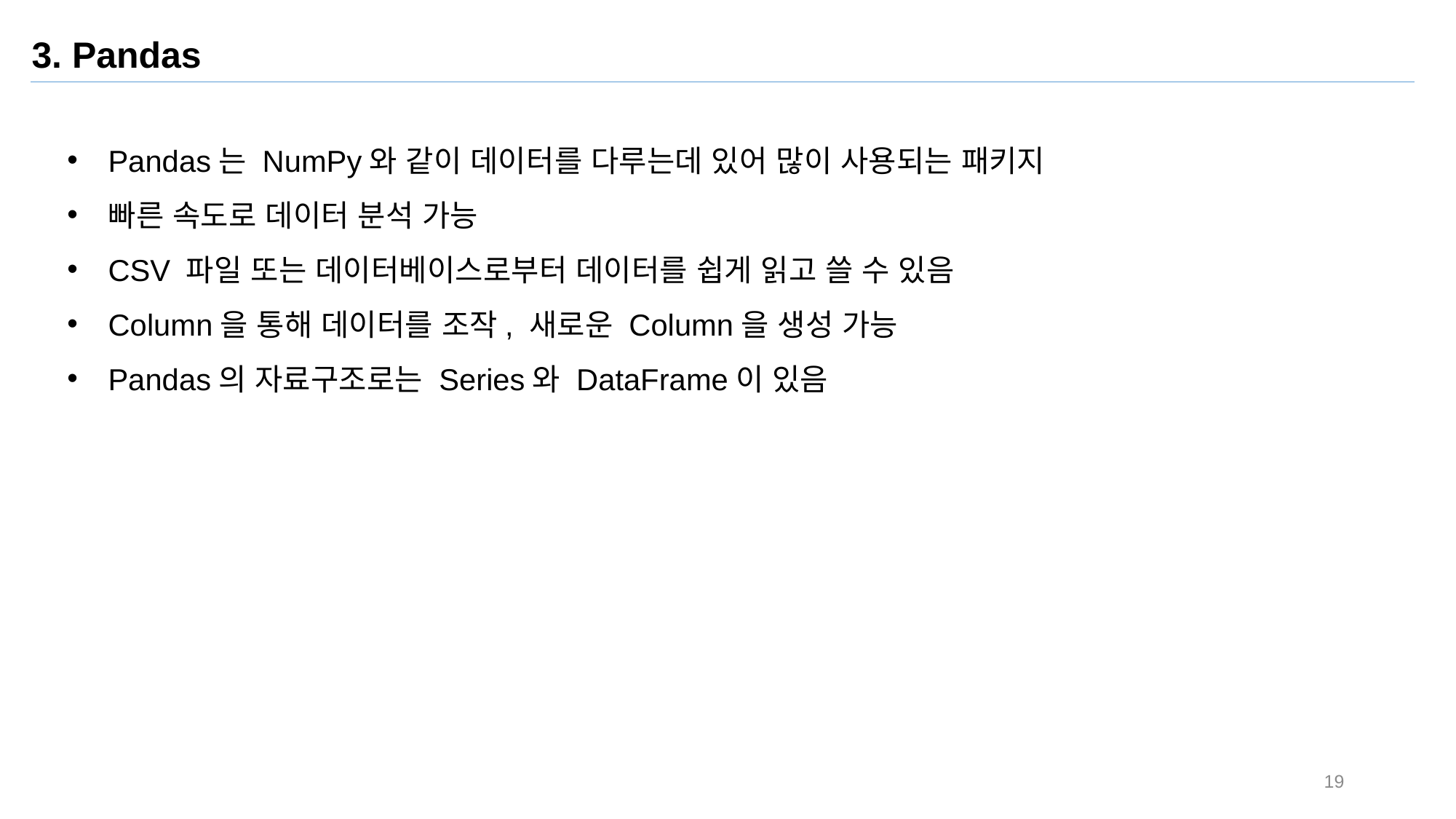

3. Pandas
Pandas는 NumPy와 같이 데이터를 다루는데 있어 많이 사용되는 패키지
빠른 속도로 데이터 분석 가능
CSV 파일 또는 데이터베이스로부터 데이터를 쉽게 읽고 쓸 수 있음
Column을 통해 데이터를 조작, 새로운 Column을 생성 가능
Pandas의 자료구조로는 Series와 DataFrame이 있음
19